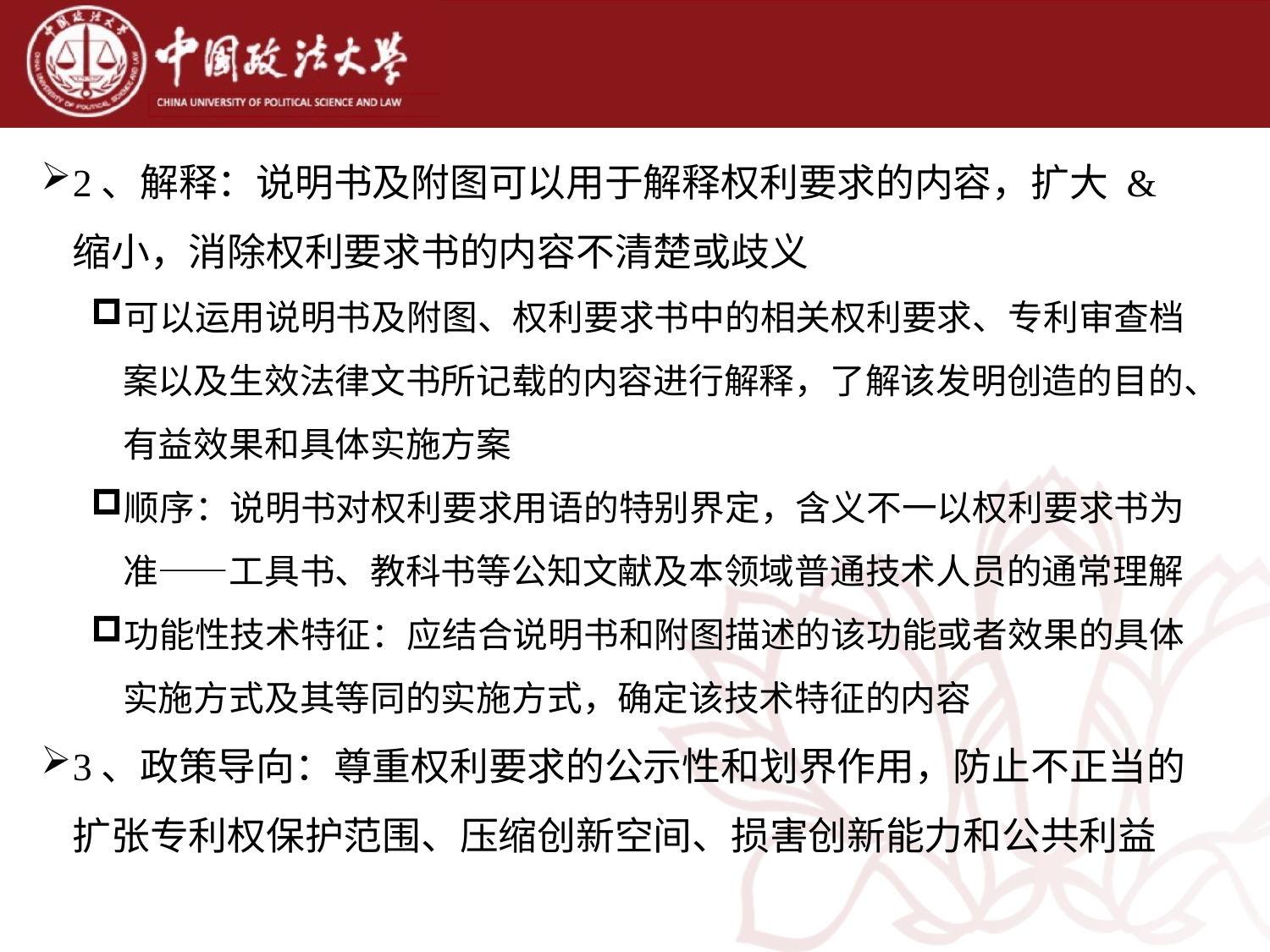

2、解释：说明书及附图可以用于解释权利要求的内容，扩大 & 缩小，消除权利要求书的内容不清楚或歧义
可以运用说明书及附图、权利要求书中的相关权利要求、专利审查档案以及生效法律文书所记载的内容进行解释，了解该发明创造的目的、有益效果和具体实施方案
顺序：说明书对权利要求用语的特别界定，含义不一以权利要求书为准——工具书、教科书等公知文献及本领域普通技术人员的通常理解
功能性技术特征：应结合说明书和附图描述的该功能或者效果的具体实施方式及其等同的实施方式，确定该技术特征的内容
3、政策导向：尊重权利要求的公示性和划界作用，防止不正当的扩张专利权保护范围、压缩创新空间、损害创新能力和公共利益